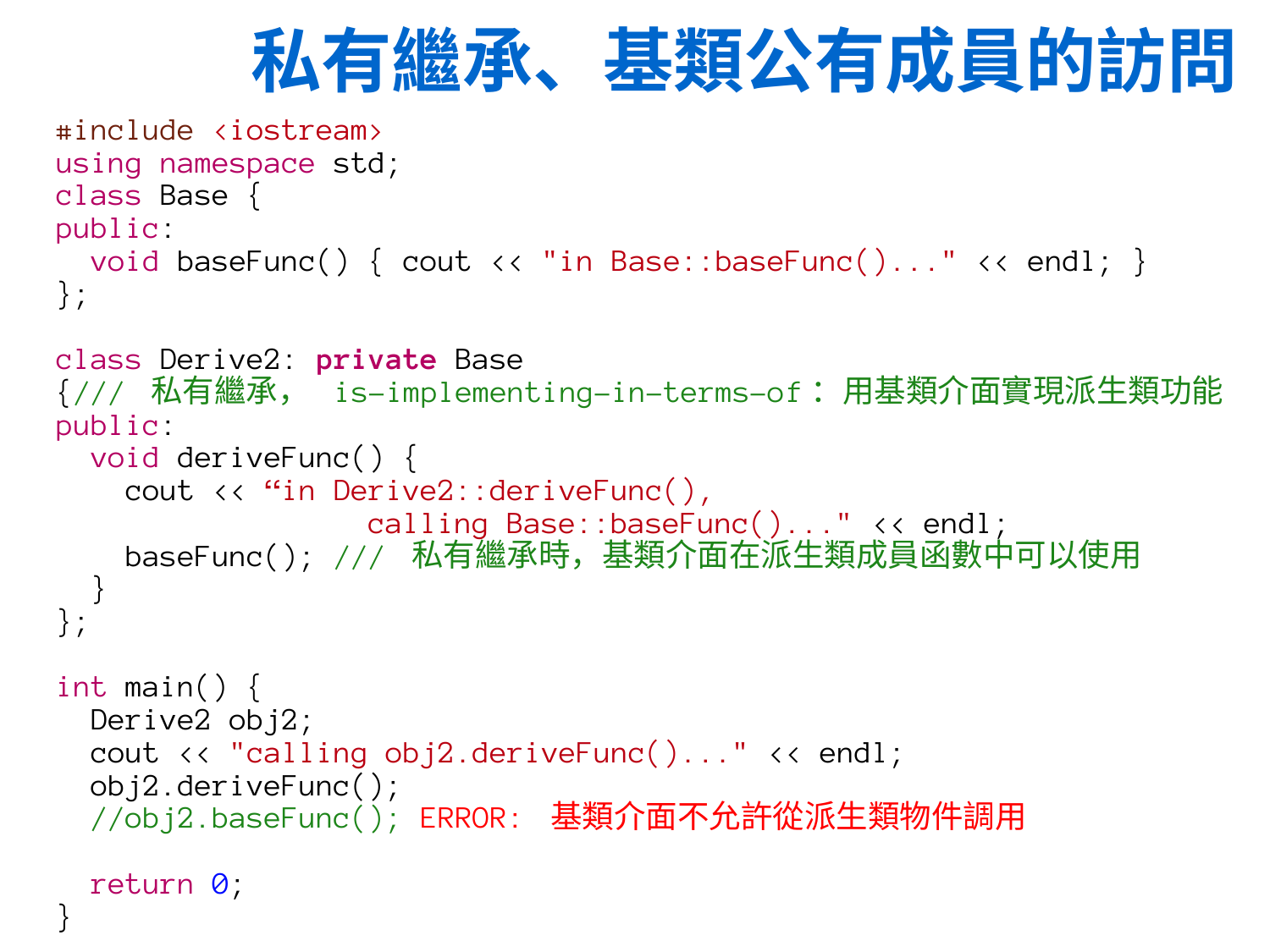

# 私有繼承、基類公有成員的訪問
#include <iostream>
using namespace std;
class Base {
public:
  void baseFunc() { cout << "in Base::baseFunc()..." << endl; }
};

class Derive2: private Base
{/// 私有繼承， is-implementing-in-terms-of：用基類介面實現派生類功能
public:
  void deriveFunc() {
    cout << “in Derive2::deriveFunc(),
                  calling Base::baseFunc()..." << endl;
    baseFunc(); /// 私有繼承時，基類介面在派生類成員函數中可以使用
  }
};

int main() {
  Derive2 obj2;
  cout << "calling obj2.deriveFunc()..." << endl;
  obj2.deriveFunc();
  //obj2.baseFunc(); ERROR: 基類介面不允許從派生類物件調用

  return 0;
}